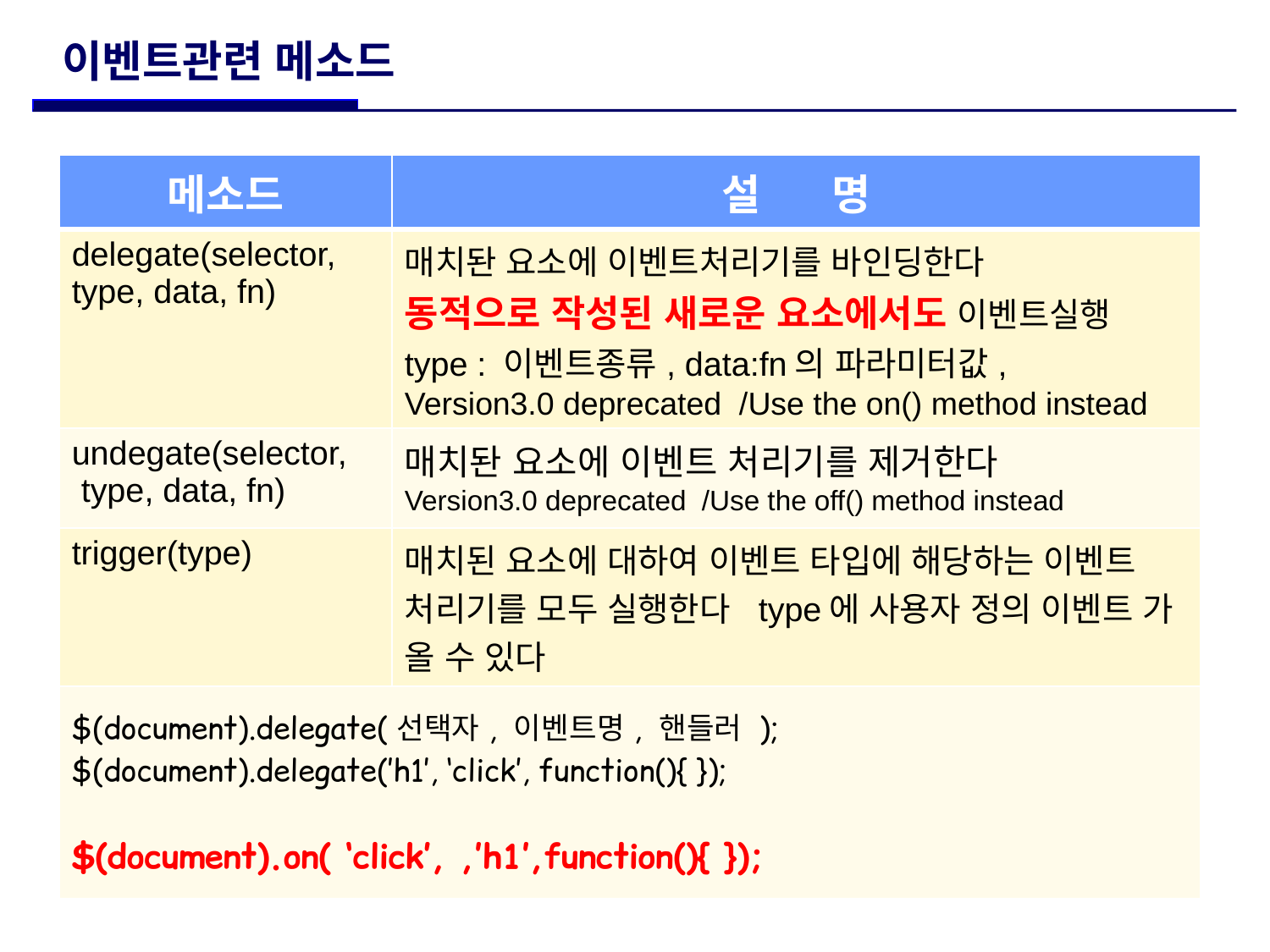

# 이벤트관련 메소드
| 메소드 | 설 명 |
| --- | --- |
| delegate(selector, type, data, fn) | 매치돤 요소에 이벤트처리기를 바인딩한다 동적으로 작성된 새로운 요소에서도 이벤트실행 type : 이벤트종류, data:fn의 파라미터값, Version3.0 deprecated /Use the on() method instead |
| undegate(selector, type, data, fn) | 매치돤 요소에 이벤트 처리기를 제거한다 Version3.0 deprecated /Use the off() method instead |
| trigger(type) | 매치된 요소에 대하여 이벤트 타입에 해당하는 이벤트 처리기를 모두 실행한다 type에 사용자 정의 이벤트 가 올 수 있다 |
| $(document).delegate(선택자, 이벤트명, 핸들러 ); $(document).delegate(’h1’, ‘click’, function(){ }); $(document).on( ‘click’, ,’h1’,function(){ }); |  |
 메소드2